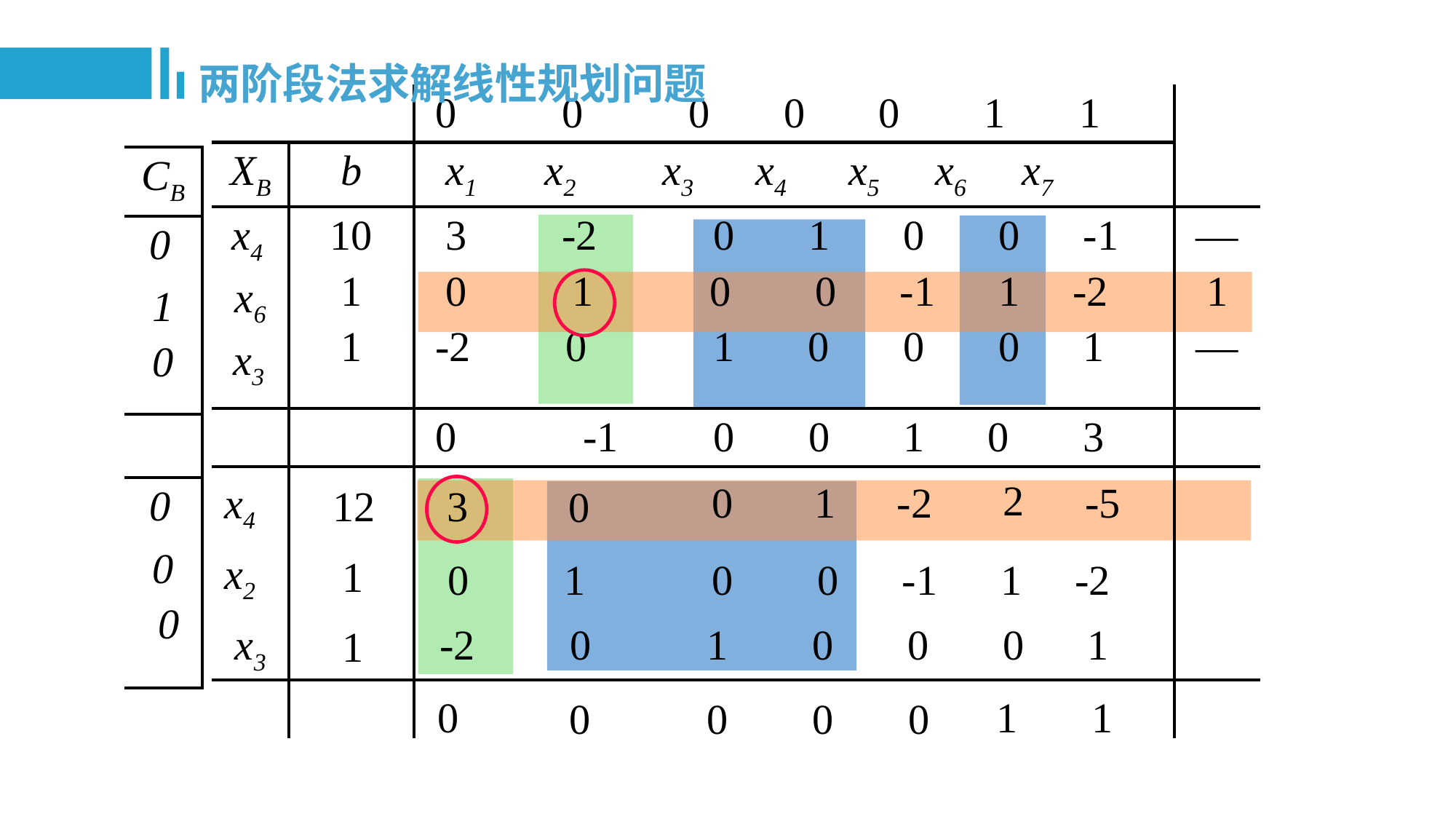

两阶段法求解线性规划问题

|  |  | 0 0 0 0 0 1 1 |  |
| --- | --- | --- | --- |
| XB | b | x1 x2 x3 x4 x5 x6 x7 |  |
| x4 x6 x3 | 10 1 1 | 3 -2 0 1 0 0 -1 0 1 0 0 -1 1 -2 -2 0 1 0 0 0 1 | — 1 — |
|  |  | 0 -1 0 0 1 0 3 |  |
|  |  |  |  |
|  |  |  |  |
| CB |
| --- |
| 0 1 0 |
|  |
| 0 0 0 |

2
0
1
-2
-5
x4
x2
 x3
12
3
0

1
0         1            0        0      -1      1     -2
-2         0           1        0       0       0      1
1
0
  1
 1
0           0        0
0